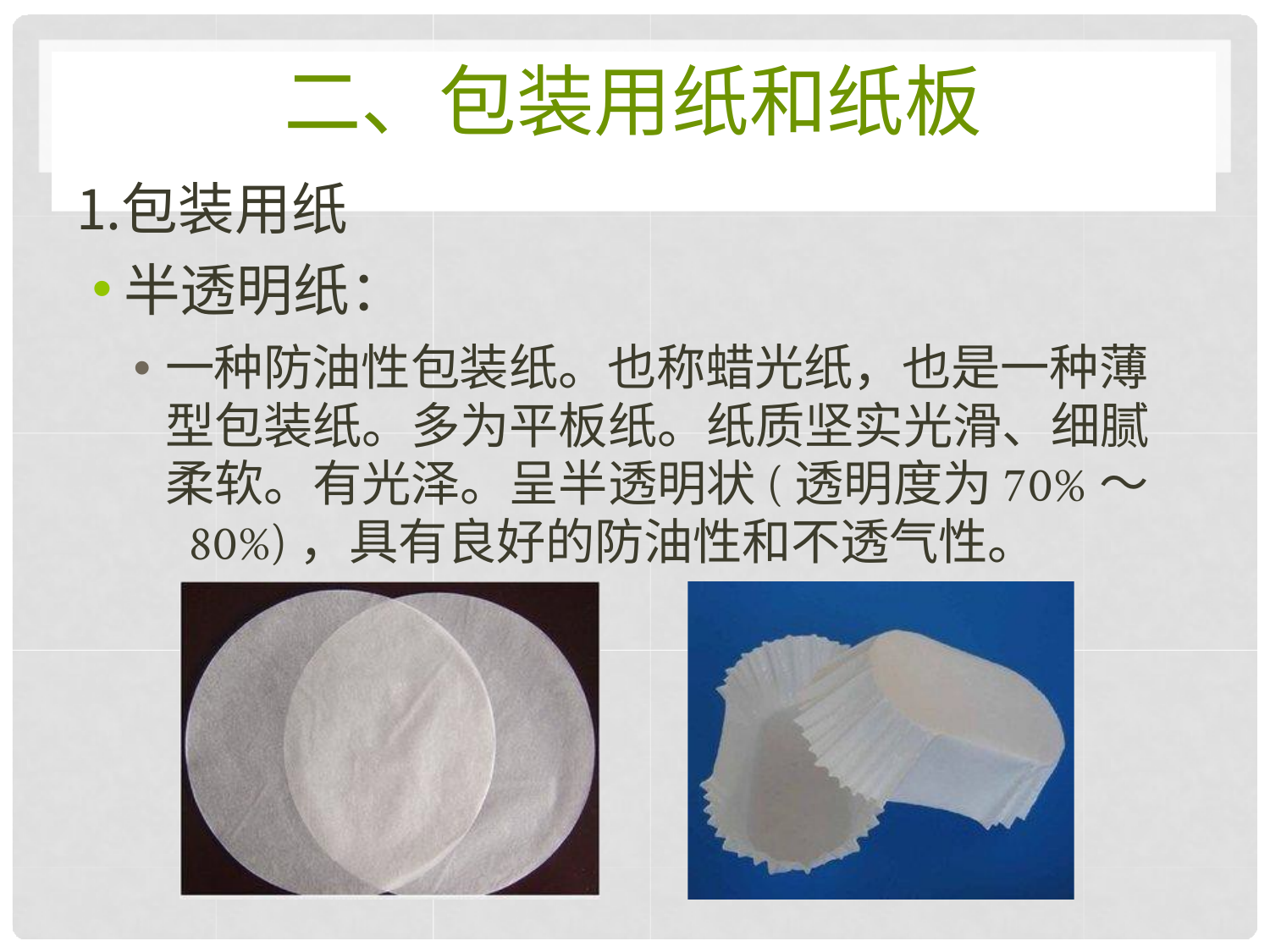

# 二、包装用纸和纸板
包装用纸
半透明纸：
一种防油性包装纸。也称蜡光纸，也是一种薄 型包装纸。多为平板纸。纸质坚实光滑、细腻 柔软。有光泽。呈半透明状(透明度为70%～  80%)，具有良好的防油性和不透气性。